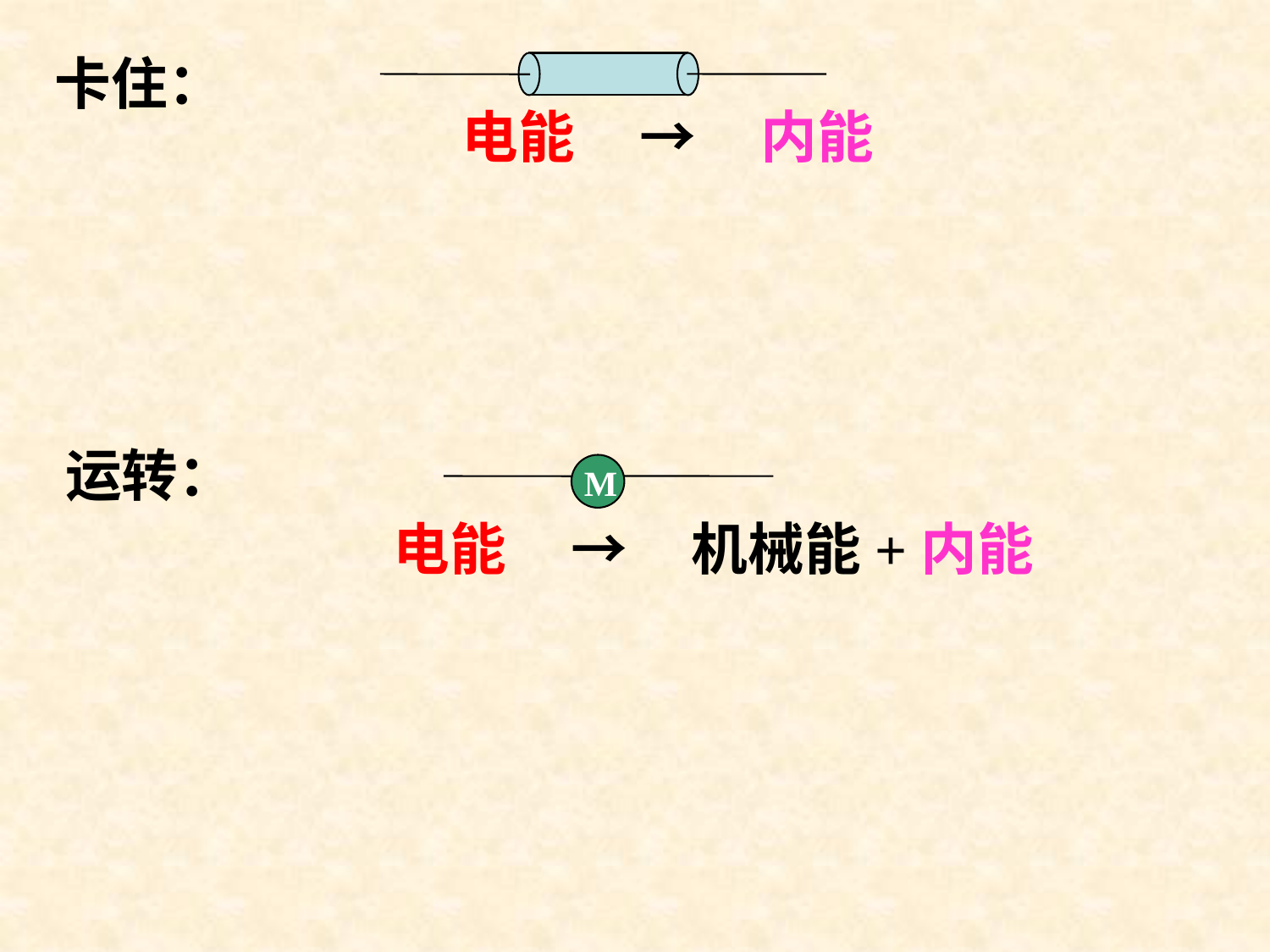

卡住：

电能     →     内能

运转：

M

电能     →     机械能+内能